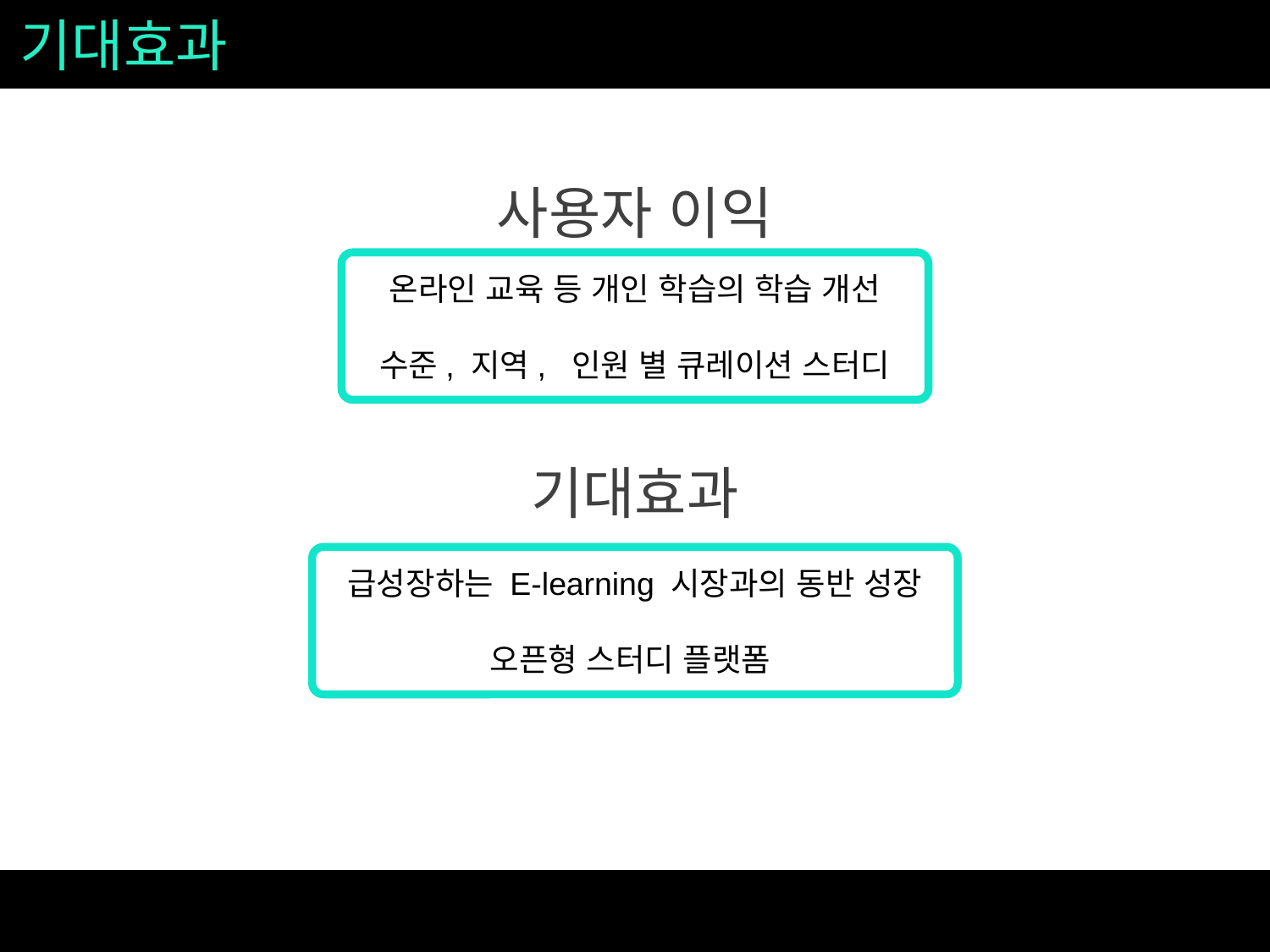

기대효과

사용자 이익
온라인 교육 등 개인 학습의 학습 개선

수준, 지역,  인원 별 큐레이션 스터디
기대효과
급성장하는 E-learning 시장과의 동반 성장

오픈형 스터디 플랫폼